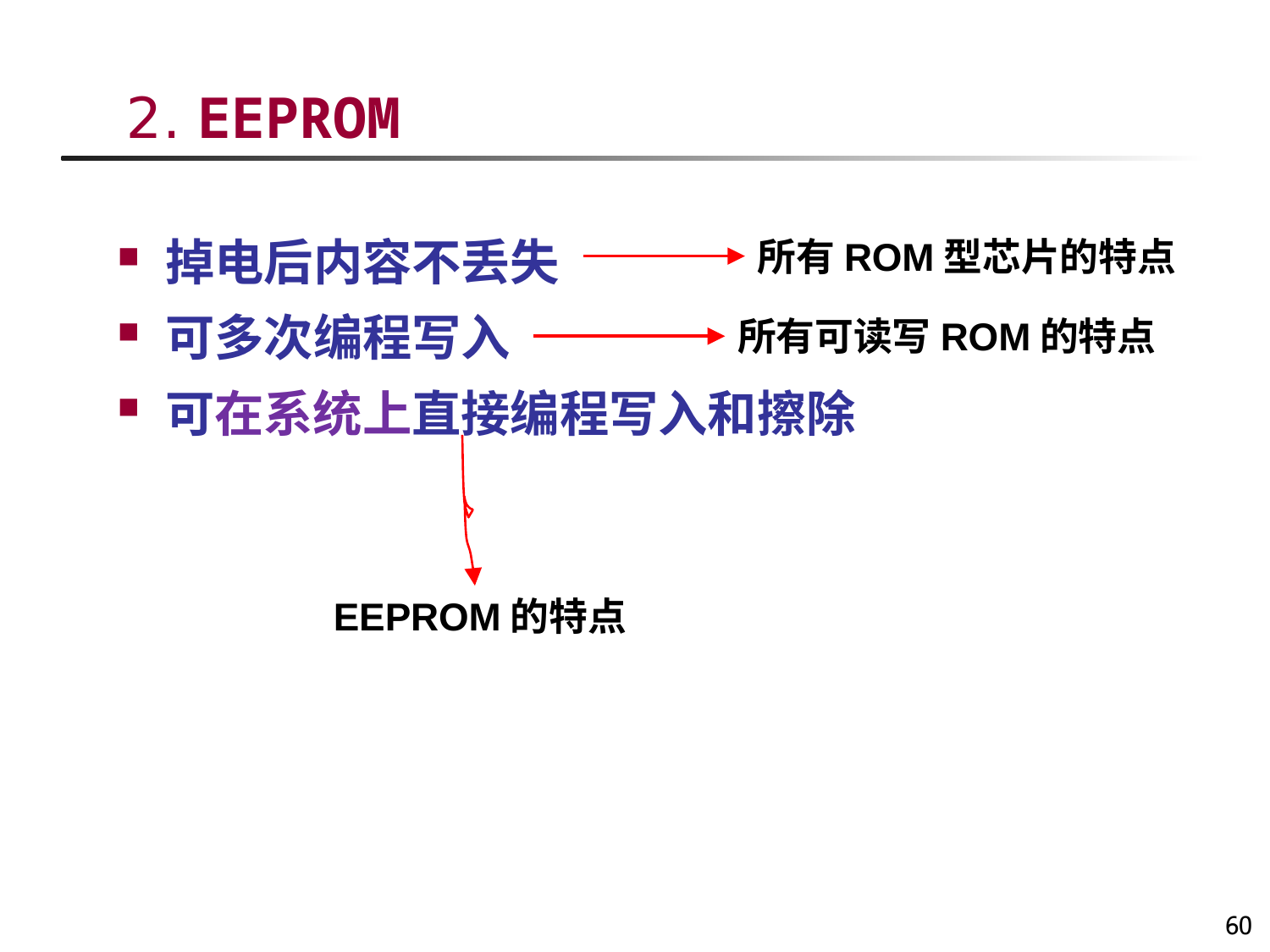

# 2. EEPROM
掉电后内容不丢失
可多次编程写入
可在系统上直接编程写入和擦除
所有ROM型芯片的特点
所有可读写ROM的特点

EEPROM的特点
60